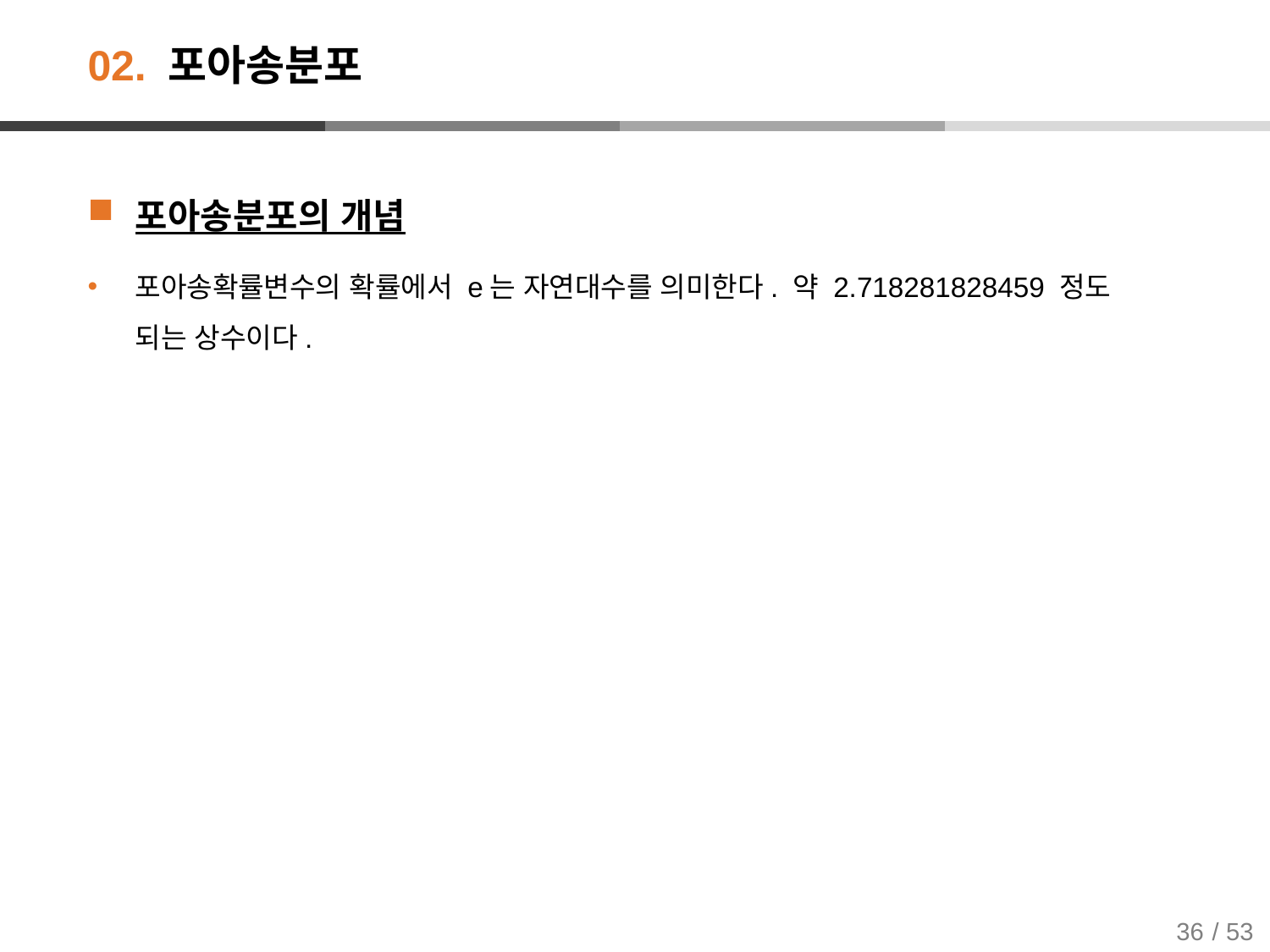

# 02. 포아송분포
포아송분포의 개념
포아송확률변수의 확률에서 e는 자연대수를 의미한다. 약 2.718281828459 정도 되는 상수이다.